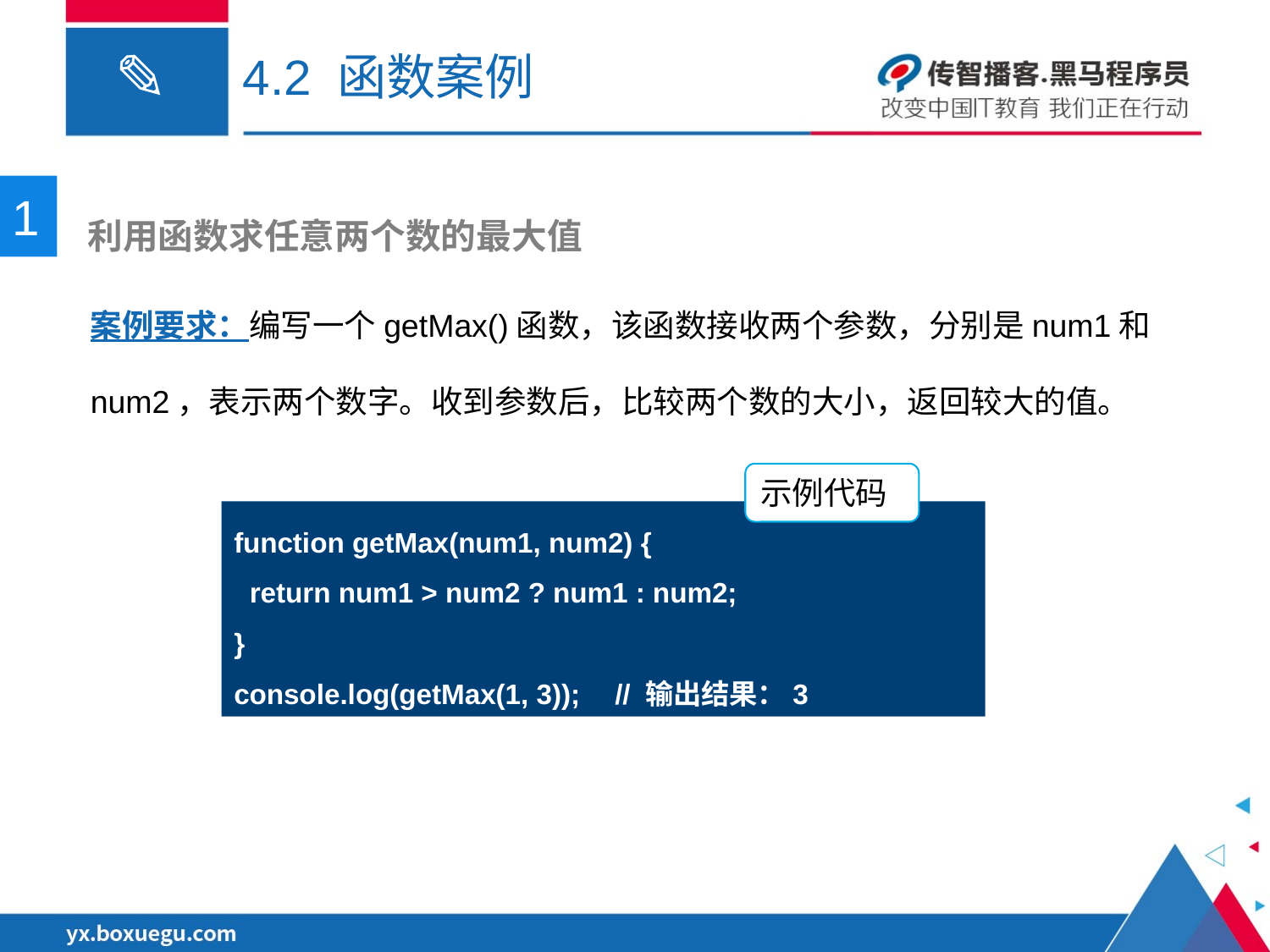

# 4.2 函数案例

1
  利用函数求任意两个数的最大值
案例要求：编写一个getMax()函数，该函数接收两个参数，分别是num1和num2，表示两个数字。收到参数后，比较两个数的大小，返回较大的值。
示例代码
function getMax(num1, num2) {
  return num1 > num2 ? num1 : num2;
}
console.log(getMax(1, 3));	// 输出结果：3